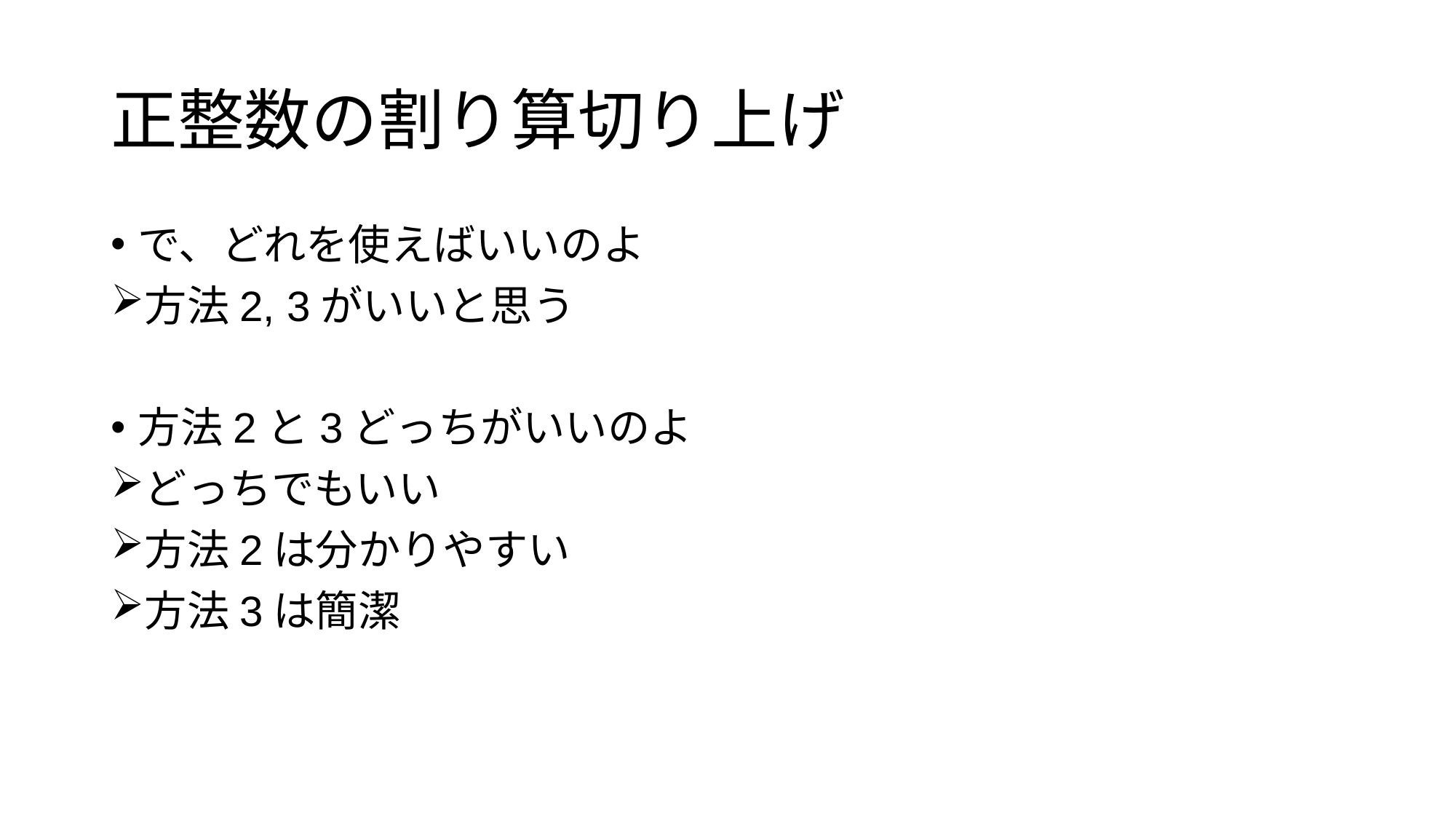

# 正整数の割り算切り上げ
で、どれを使えばいいのよ
方法2, 3がいいと思う

方法2と3どっちがいいのよ
どっちでもいい
方法2は分かりやすい
方法3は簡潔